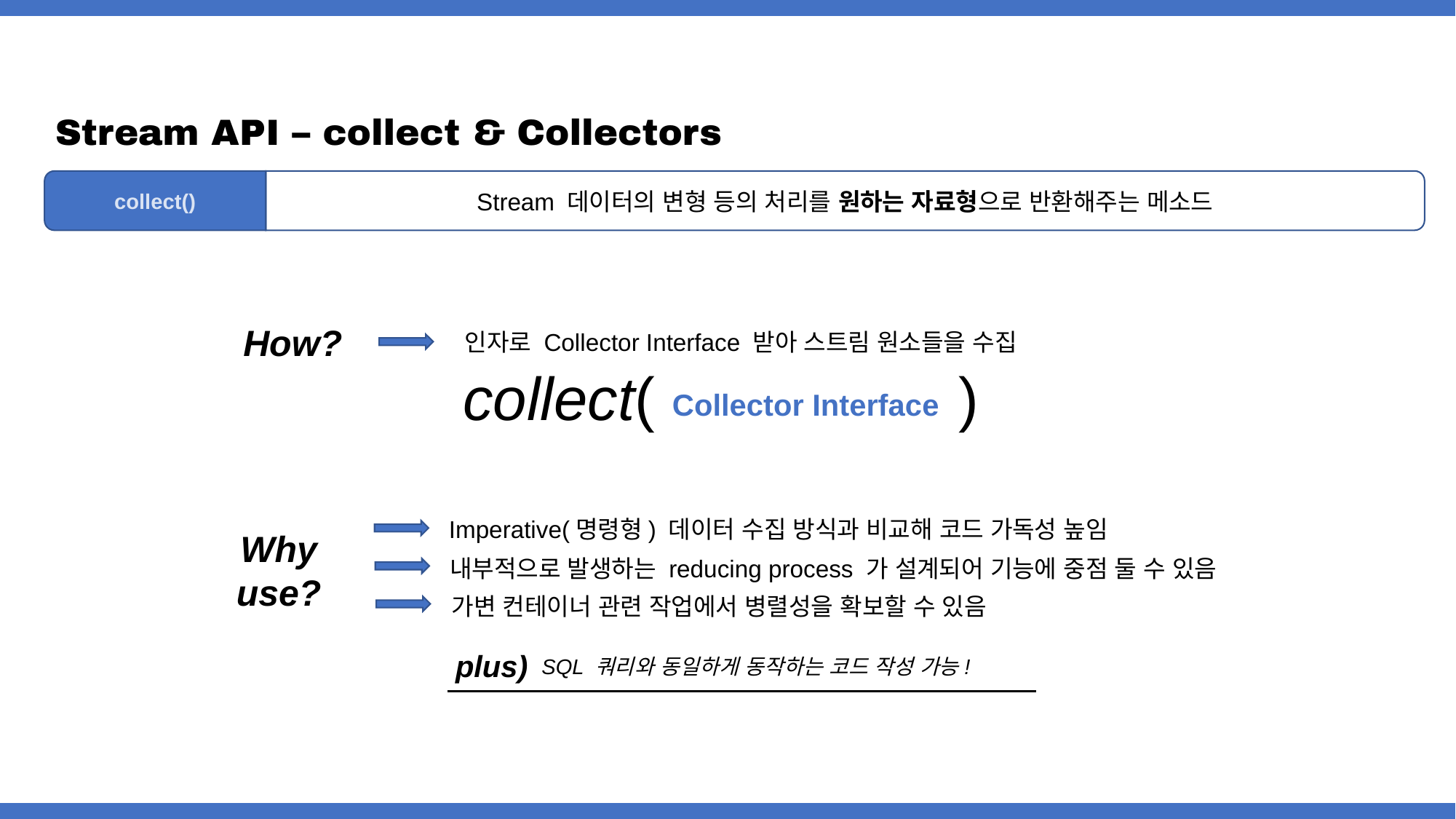

Stream API – collect & Collectors

collect()
Stream 데이터의 변형 등의 처리를 원하는 자료형으로 반환해주는 메소드
How?
 인자로 Collector Interface 받아 스트림 원소들을 수집

collect(                  )
Collector Interface
Imperative(명령형) 데이터 수집 방식과 비교해 코드 가독성 높임
Why use?

내부적으로 발생하는 reducing process 가 설계되어 기능에 중점 둘 수 있음

가변 컨테이너 관련 작업에서 병렬성을 확보할 수 있음

plus)
SQL 쿼리와 동일하게 동작하는 코드 작성 가능!